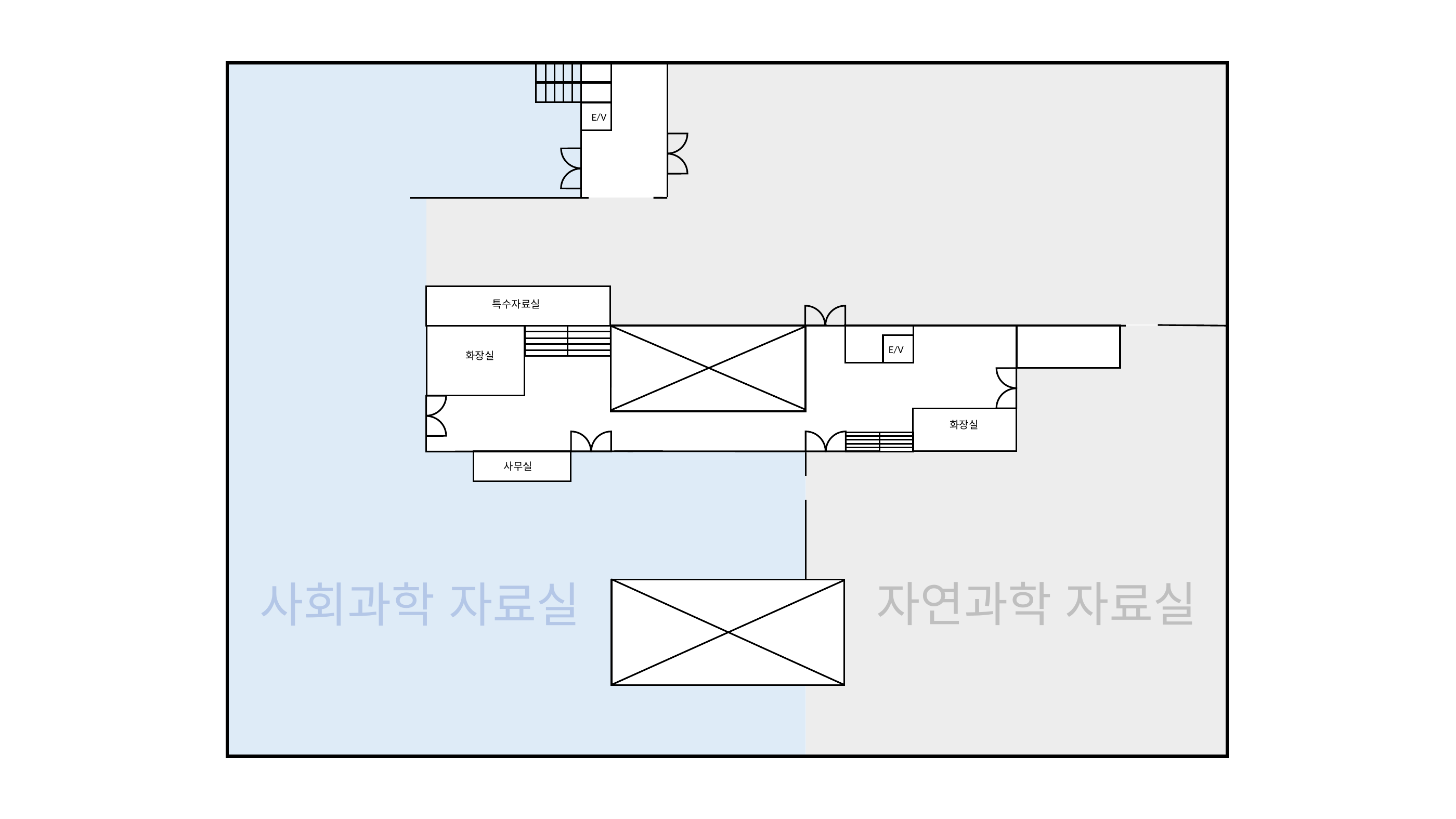

E/V

특수자료실

E/V
사무실
화장실

화장실

사무실
자연과학 자료실
사회과학 자료실